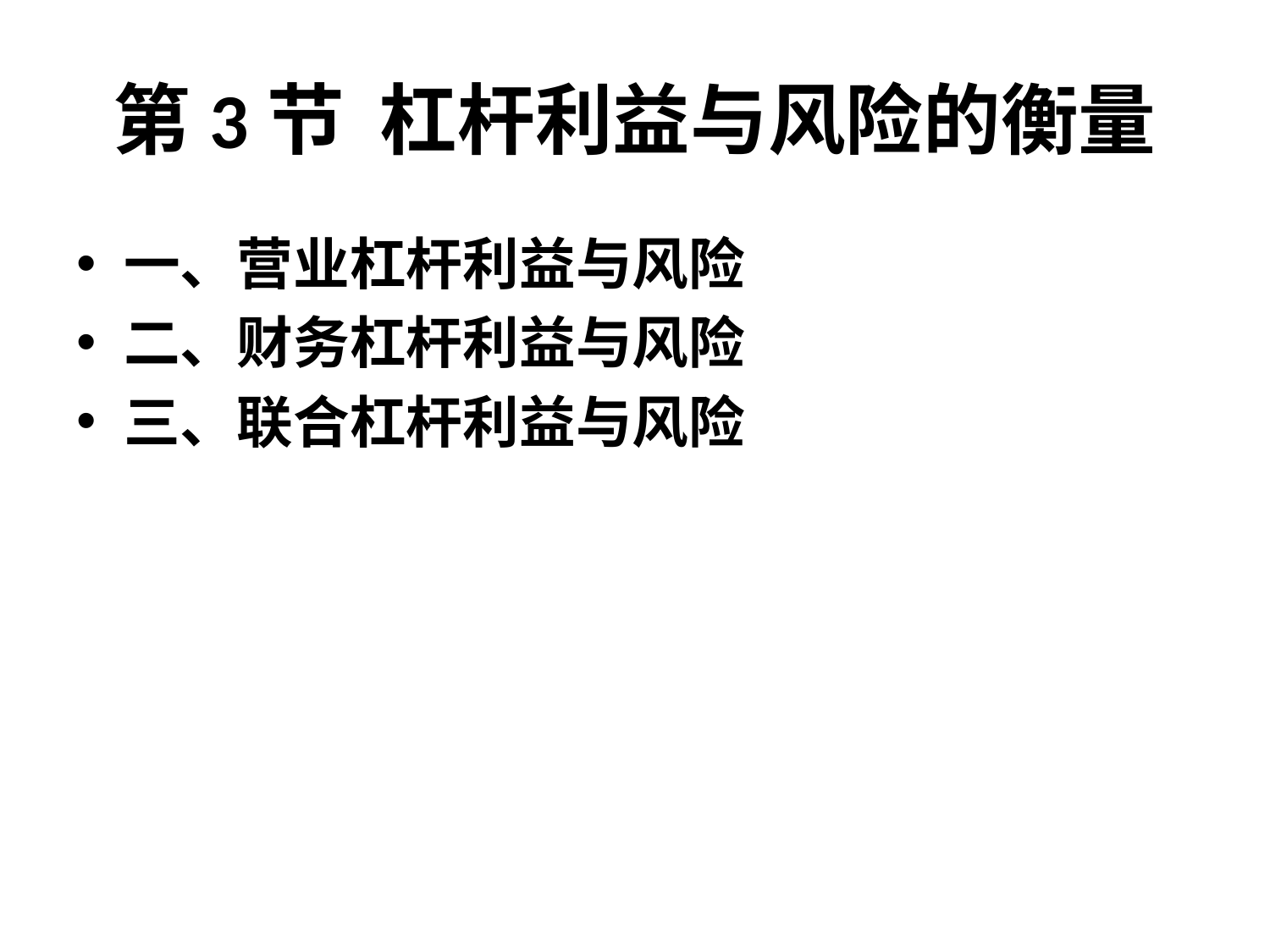

第3节  杠杆利益与风险的衡量
一、营业杠杆利益与风险
二、财务杠杆利益与风险
三、联合杠杆利益与风险